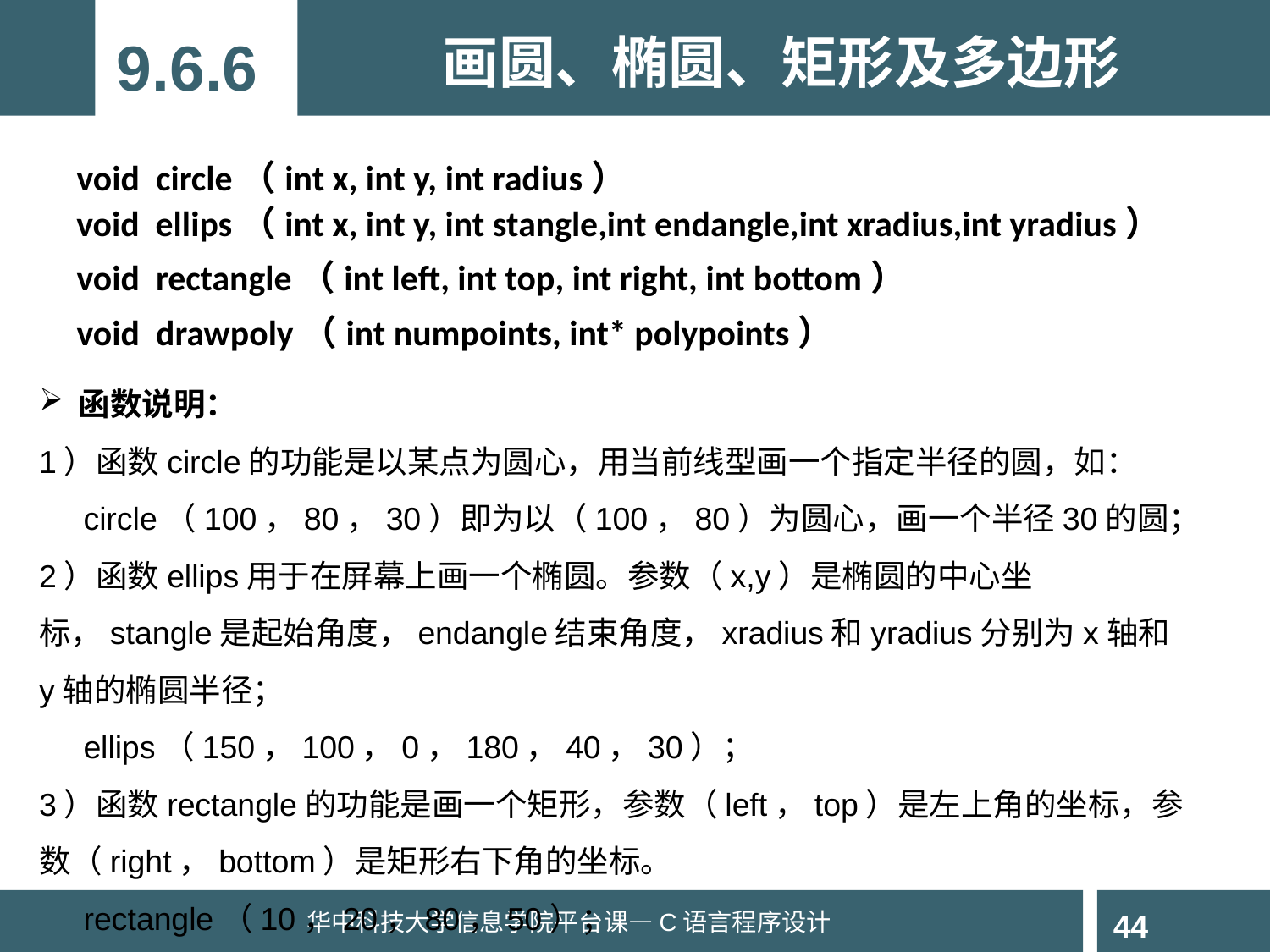

画圆、椭圆、矩形及多边形
9.6.6
void  circle（int x, int y, int radius）
void  ellips（int x, int y, int stangle,int endangle,int xradius,int yradius）
void  rectangle（int left, int top, int right, int bottom）
void  drawpoly（int numpoints, int* polypoints）
函数说明：
1）函数circle的功能是以某点为圆心，用当前线型画一个指定半径的圆，如：
     circle（100，80，30）即为以（100，80）为圆心，画一个半径30的圆；
2）函数ellips用于在屏幕上画一个椭圆。参数（x,y）是椭圆的中心坐标，stangle是起始角度，endangle结束角度，xradius和yradius分别为x轴和y轴的椭圆半径；
     ellips（150，100，0，180，40，30）；
3）函数rectangle的功能是画一个矩形，参数（left，top）是左上角的坐标，参数（right，bottom）是矩形右下角的坐标。
     rectangle（10，20，80，50）；